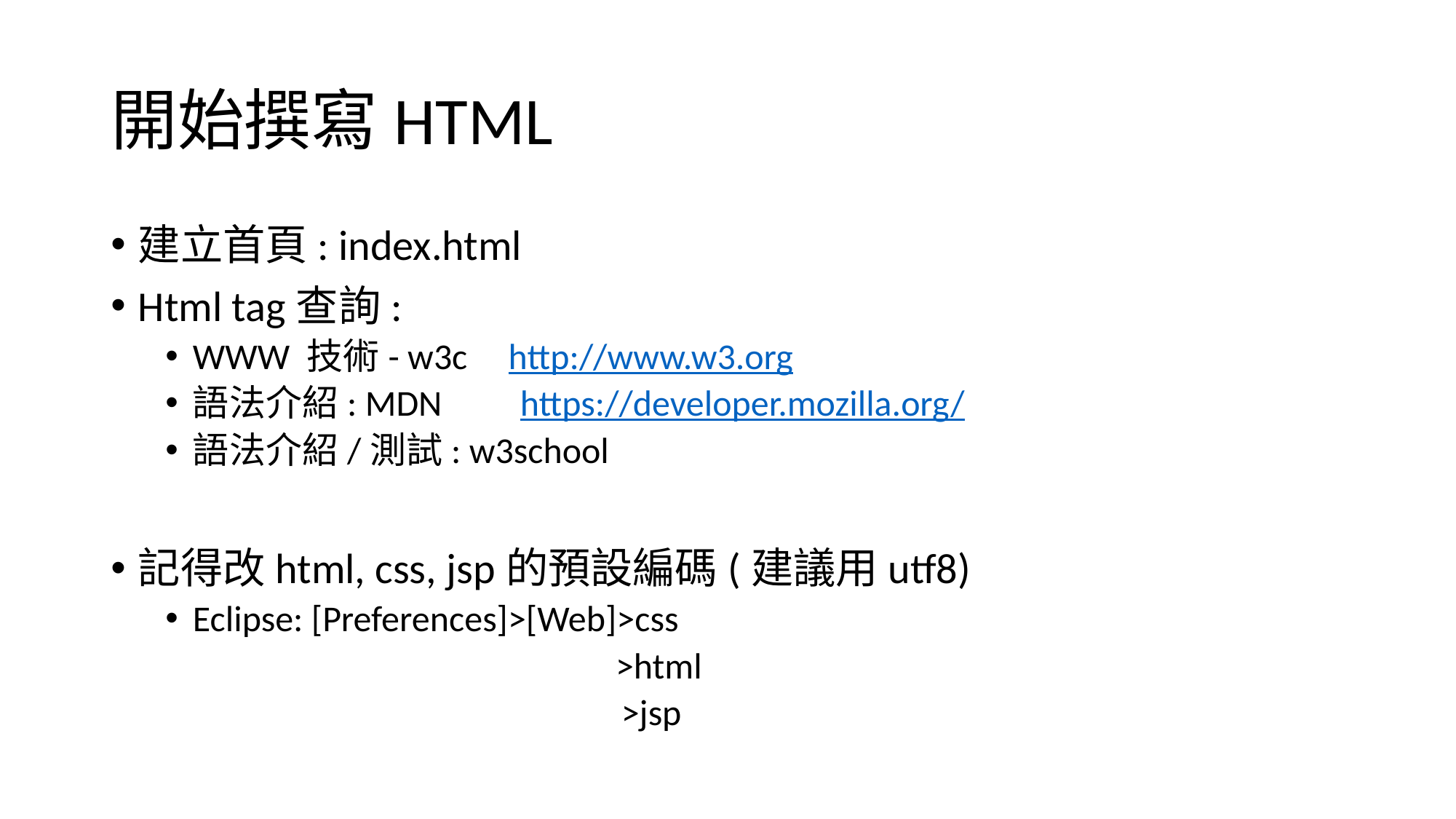

# 開始撰寫HTML
建立首頁: index.html
Html tag查詢:
WWW 技術- w3c     http://www.w3.org
語法介紹: MDN 	https://developer.mozilla.org/
語法介紹/測試: w3school

記得改html, css, jsp的預設編碼(建議用utf8)
Eclipse: [Preferences]>[Web]>css
           >html
         >jsp